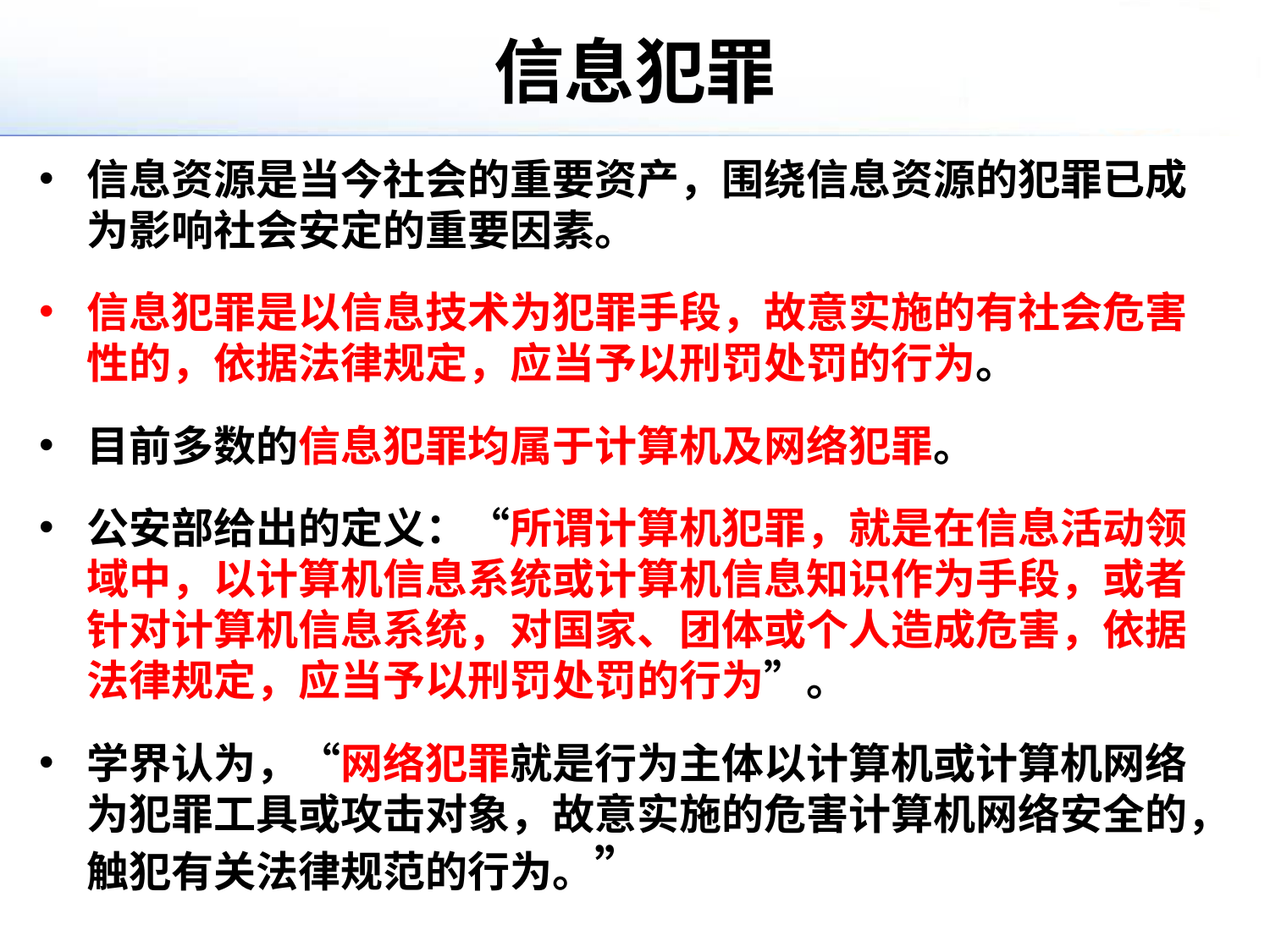

# 信息犯罪
信息资源是当今社会的重要资产，围绕信息资源的犯罪已成为影响社会安定的重要因素。
信息犯罪是以信息技术为犯罪手段，故意实施的有社会危害性的，依据法律规定，应当予以刑罚处罚的行为。
目前多数的信息犯罪均属于计算机及网络犯罪。
公安部给出的定义：“所谓计算机犯罪，就是在信息活动领域中，以计算机信息系统或计算机信息知识作为手段，或者针对计算机信息系统，对国家、团体或个人造成危害，依据法律规定，应当予以刑罚处罚的行为”。
学界认为，“网络犯罪就是行为主体以计算机或计算机网络为犯罪工具或攻击对象，故意实施的危害计算机网络安全的，触犯有关法律规范的行为。”